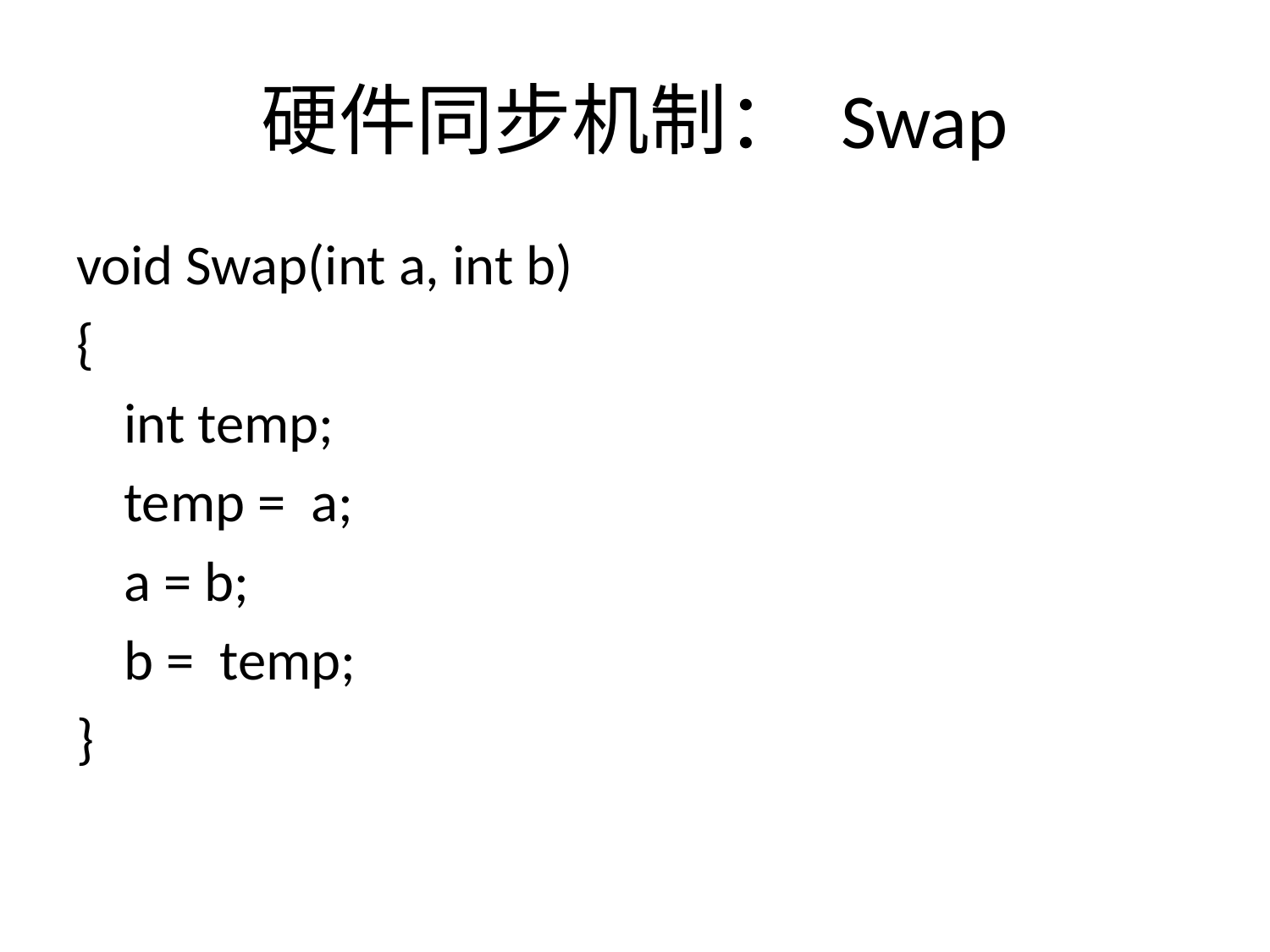

# 硬件同步机制： Swap
void Swap(int a, int b)
{
	int temp;
	temp =  a;
	a = b;
	b =  temp;
}